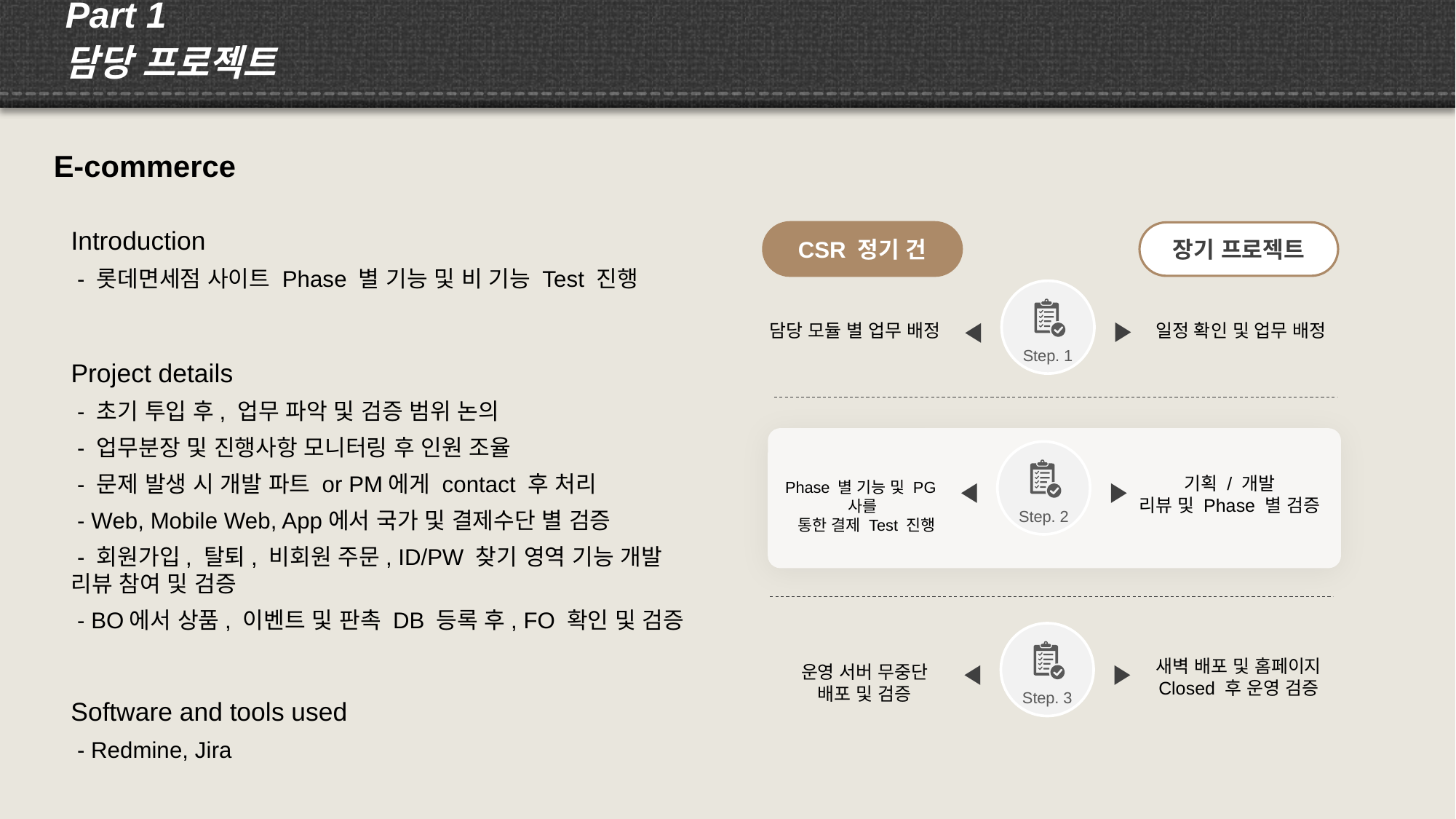

Part 1
담당 프로젝트

E-commerce
Introduction
 - 롯데면세점 사이트 Phase 별 기능 및 비 기능 Test 진행
CSR 정기 건
장기 프로젝트

▶
◀
Step. 1
일정 확인 및 업무 배정
담당 모듈 별 업무 배정
Project details
 - 초기 투입 후, 업무 파악 및 검증 범위 논의
 - 업무분장 및 진행사항 모니터링 후 인원 조율
 - 문제 발생 시 개발 파트 or PM에게 contact 후 처리
 - Web, Mobile Web, App에서 국가 및 결제수단 별 검증
 - 회원가입, 탈퇴, 비회원 주문, ID/PW 찾기 영역 기능 개발 리뷰 참여 및 검증
 - BO에서 상품, 이벤트 및 판촉 DB 등록 후, FO 확인 및 검증

▶
◀
Step. 2
기획 / 개발
리뷰 및 Phase 별 검증
Phase 별 기능 및 PG사를
 통한 결제 Test 진행

▶
◀
Step. 3
새벽 배포 및 홈페이지 Closed 후 운영 검증
운영 서버 무중단
배포 및 검증
Software and tools used
 - Redmine, Jira